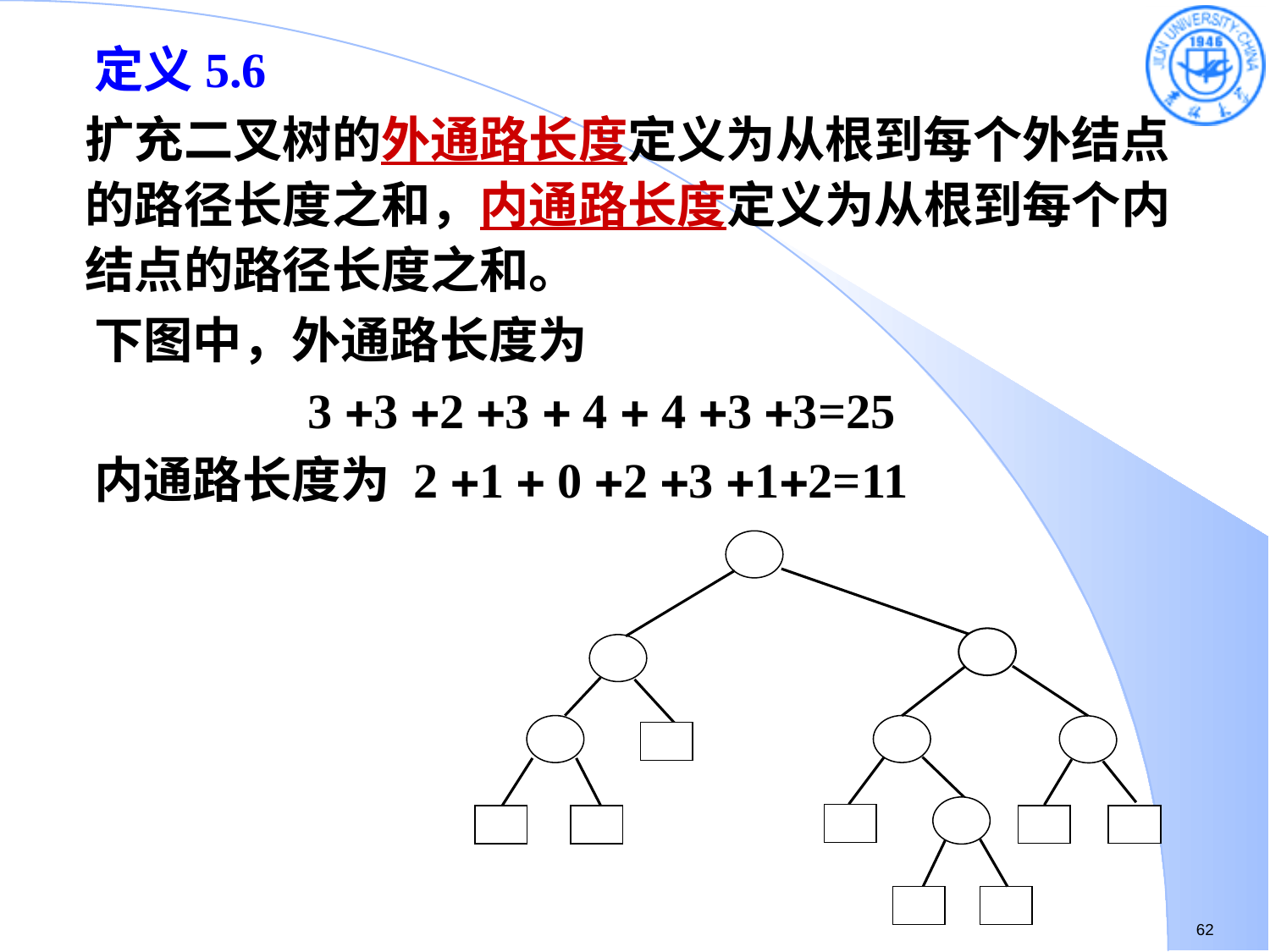

定义5.6
	扩充二叉树的外通路长度定义为从根到每个外结点的路径长度之和，内通路长度定义为从根到每个内结点的路径长度之和。
    下图中，外通路长度为
                      3 +3 +2 +3 + 4 + 4 +3 +3=25
    内通路长度为 2 +1 + 0 +2 +3 +1+2=11